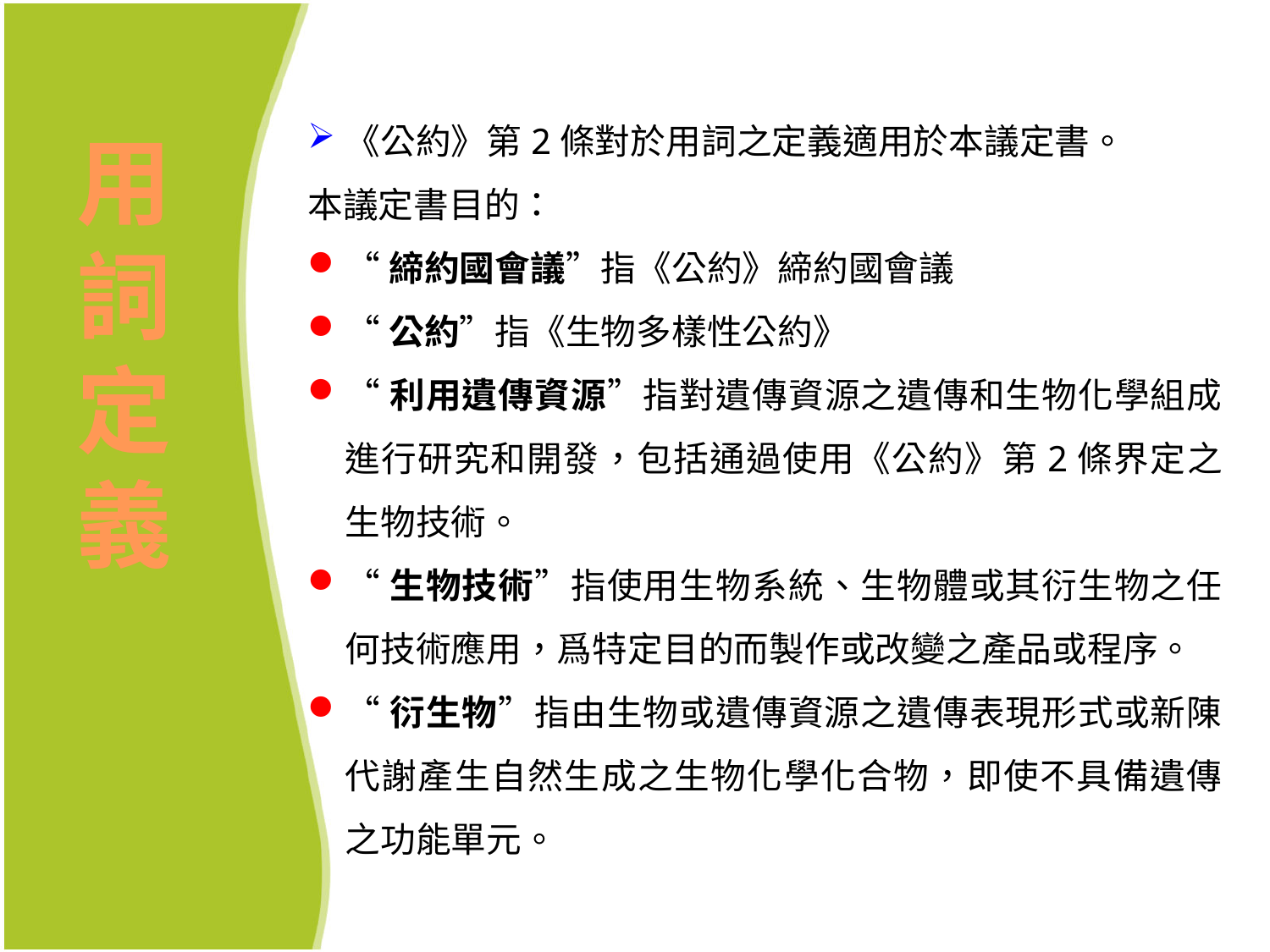

《公約》第2條對於用詞之定義適用於本議定書。
本議定書目的：
“締約國會議”指《公約》締約國會議
“公約”指《生物多樣性公約》
“利用遺傳資源”指對遺傳資源之遺傳和生物化學組成進行研究和開發，包括通過使用《公約》第2條界定之生物技術。
“生物技術”指使用生物系統、生物體或其衍生物之任何技術應用，爲特定目的而製作或改變之產品或程序。
“衍生物”指由生物或遺傳資源之遺傳表現形式或新陳代謝產生自然生成之生物化學化合物，即使不具備遺傳之功能單元。
用詞定義